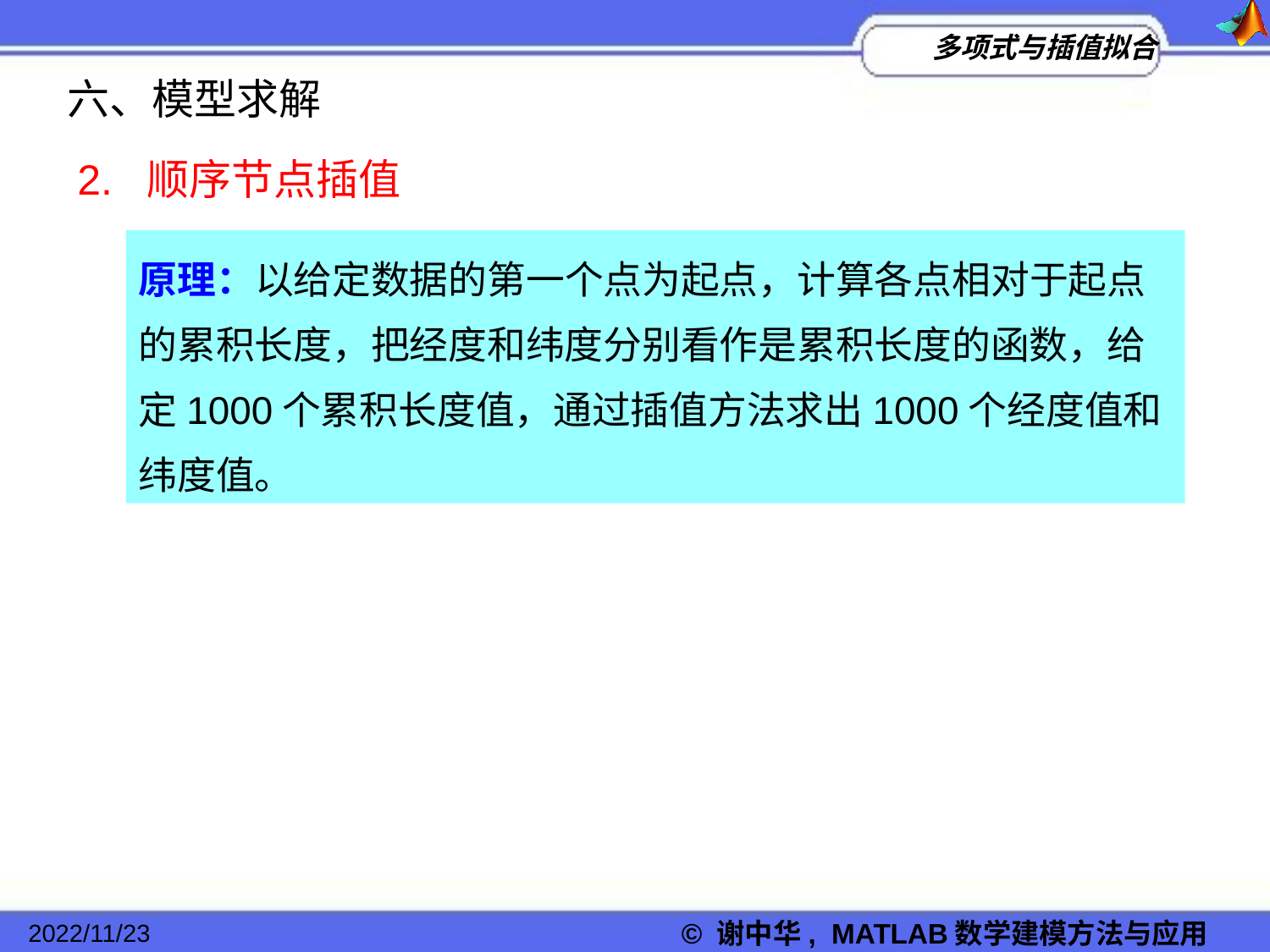

六、模型求解
2.  顺序节点插值
原理：以给定数据的第一个点为起点，计算各点相对于起点的累积长度，把经度和纬度分别看作是累积长度的函数，给定1000个累积长度值，通过插值方法求出1000个经度值和纬度值。
© 谢中华,  MATLAB数学建模方法与应用
2022/11/23